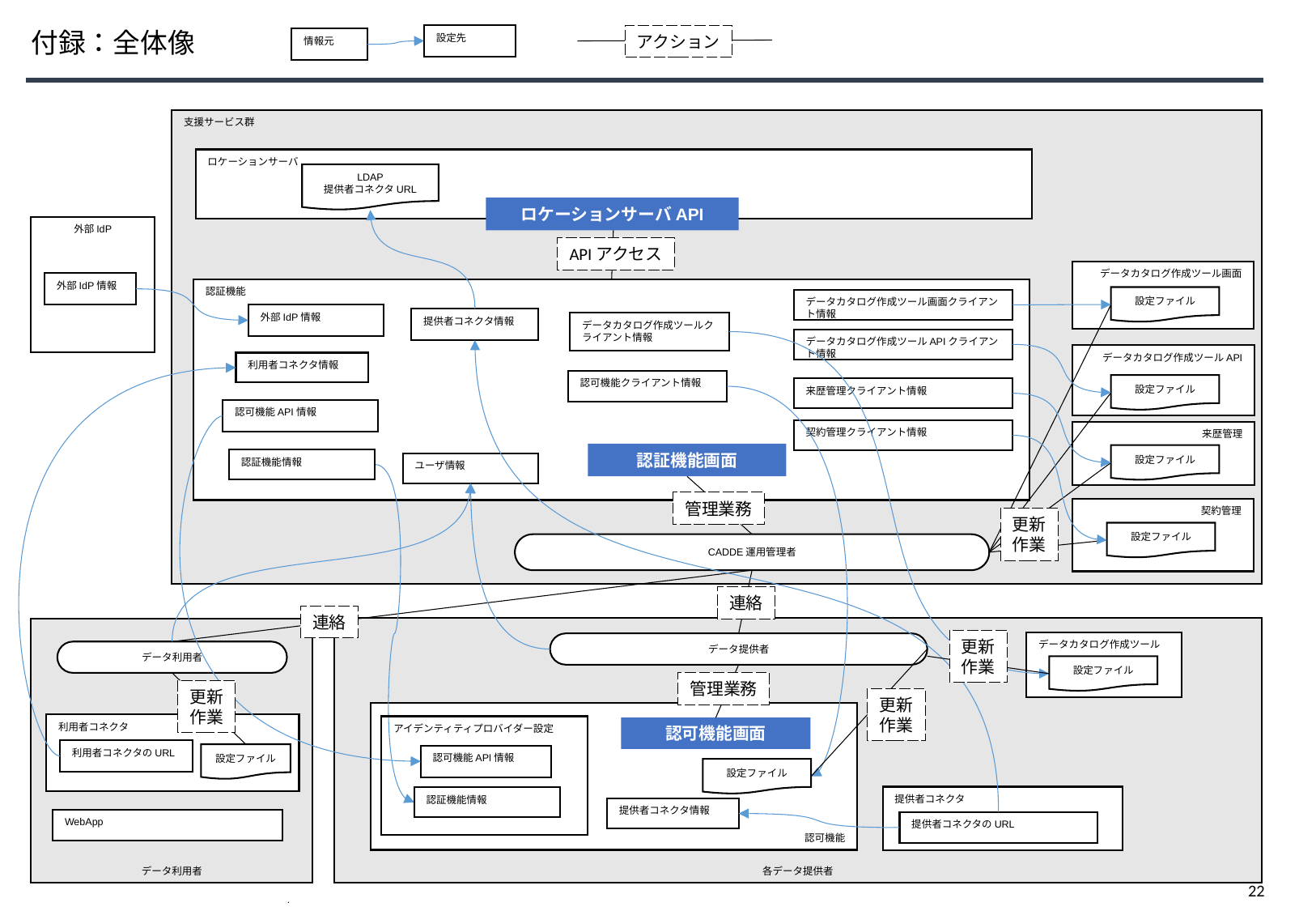

# 付録：全体像
設定先
アクション
情報元
支援サービス群
ロケーションサーバ
LDAP
提供者コネクタURL
ロケーションサーバAPI
外部IdP
APIアクセス
データカタログ作成ツール画面
外部IdP情報
認証機能
設定ファイル
データカタログ作成ツール画面クライアント情報
外部IdP情報
提供者コネクタ情報
データカタログ作成ツールクライアント情報
データカタログ作成ツールAPIクライアント情報
データカタログ作成ツールAPI
利用者コネクタ情報

認可機能クライアント情報
設定ファイル
来歴管理クライアント情報
認可機能API情報
契約管理クライアント情報
来歴管理
認証機能画面
設定ファイル
認証機能情報
ユーザ情報
管理業務
契約管理
更新
作業
設定ファイル
CADDE運用管理者
連絡
連絡
各データ提供者
データ利用者
更新
作業
データカタログ作成ツール
データ提供者
データ利用者
設定ファイル
管理業務
更新
作業
更新
作業
認可機能
利用者コネクタ

アイデンティティプロバイダー設定
認可機能画面
利用者コネクタのURL
設定ファイル
認可機能API情報
設定ファイル
提供者コネクタ
認証機能情報
提供者コネクタ情報
WebApp
提供者コネクタのURL